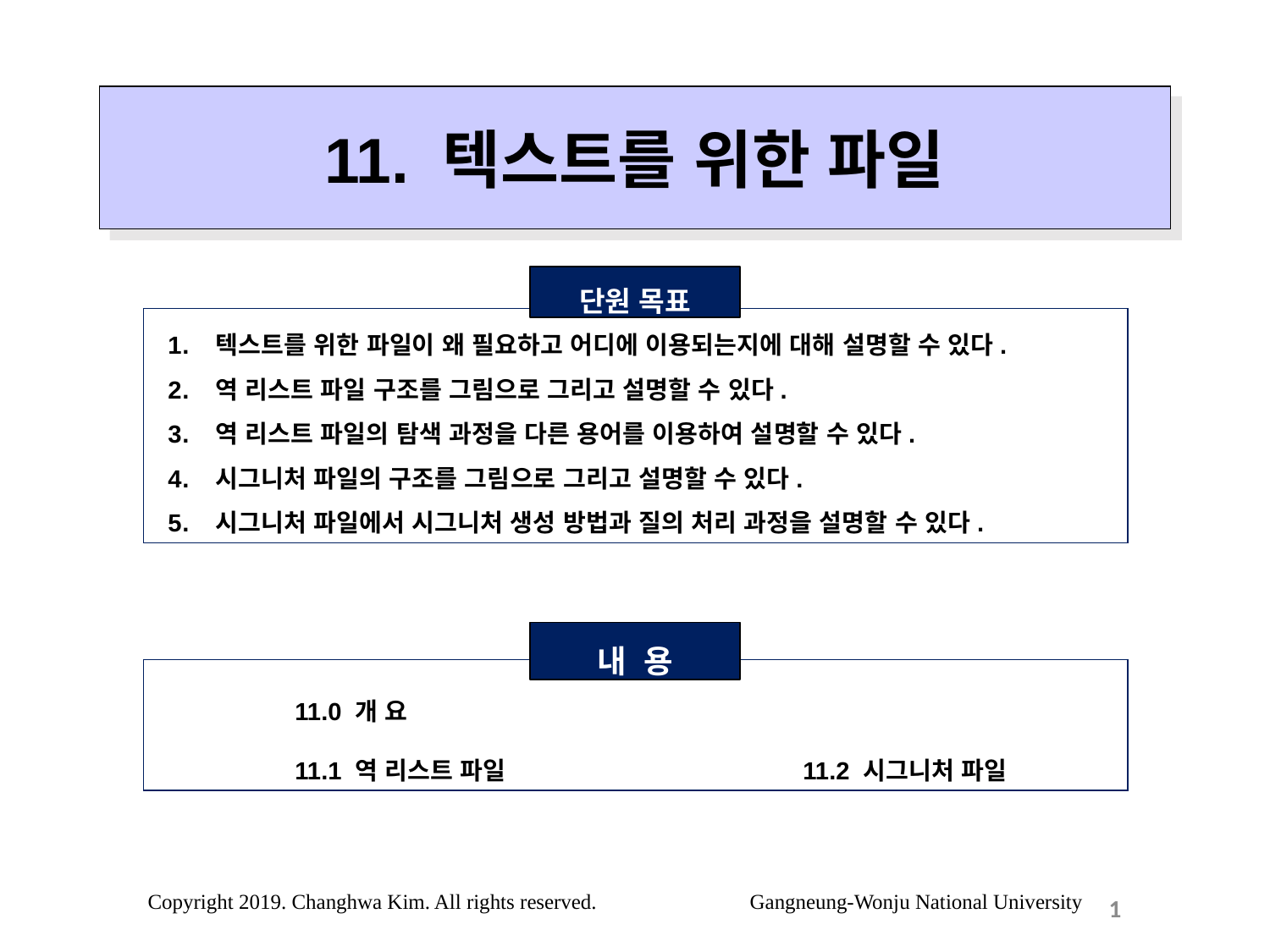

11. 텍스트를 위한 파일
단원 목표
텍스트를 위한 파일이 왜 필요하고 어디에 이용되는지에 대해 설명할 수 있다.
역 리스트 파일 구조를 그림으로 그리고 설명할 수 있다.
역 리스트 파일의 탐색 과정을 다른 용어를 이용하여 설명할 수 있다.
시그니처 파일의 구조를 그림으로 그리고 설명할 수 있다.
시그니처 파일에서 시그니처 생성 방법과 질의 처리 과정을 설명할 수 있다.
내  용
	11.0 개 요
	11.1 역 리스트 파일			11.2 시그니처 파일
Copyright 2019. Changhwa Kim. All rights reserved.                             Gangneung-Wonju National University
1